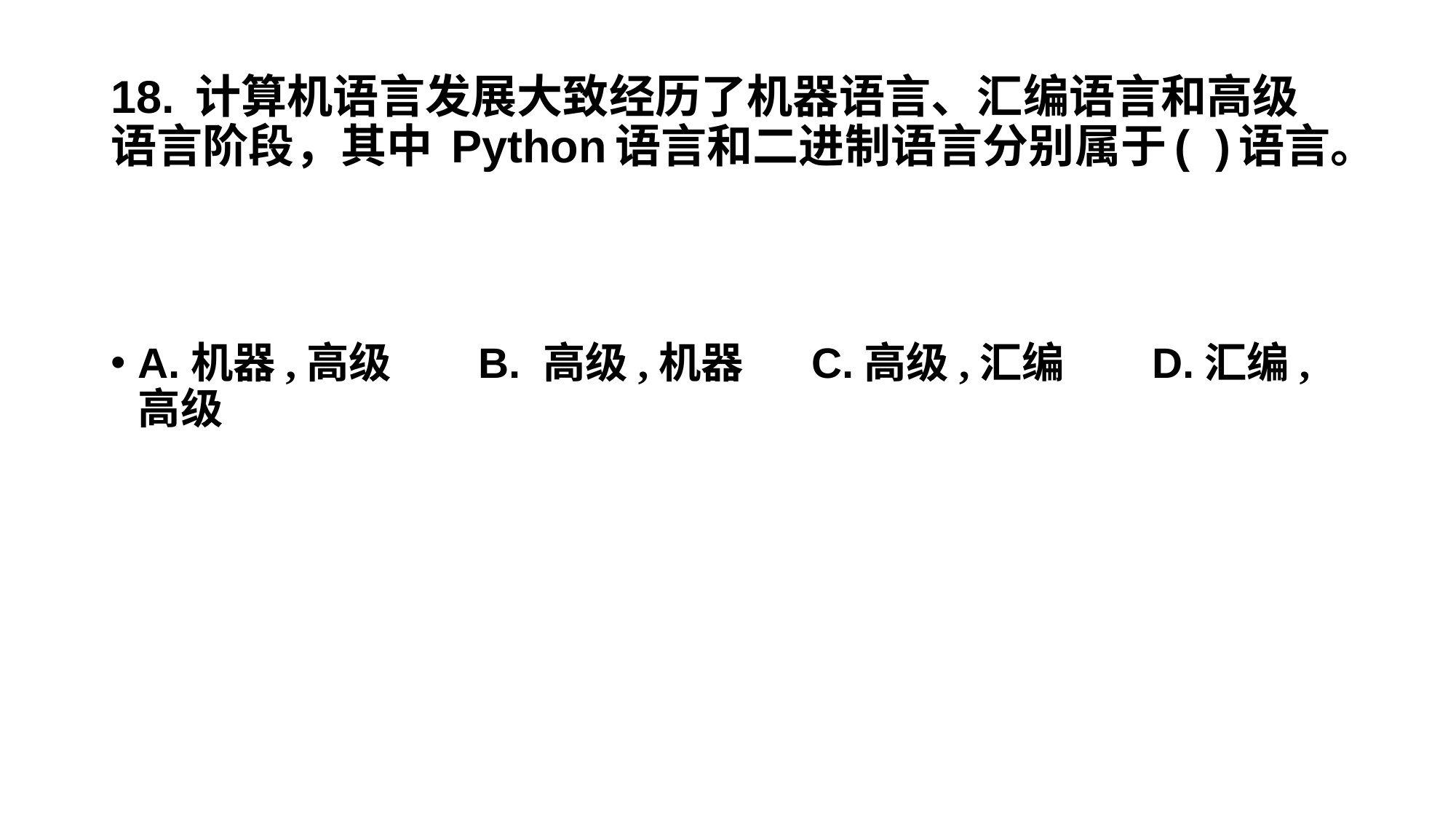

# 18. 计算机语言发展大致经历了机器语言、汇编语言和高级语言阶段，其中 Python语言和二进制语言分别属于(  )语言。
A.机器,高级        B. 高级,机器      C.高级,汇编        D.汇编,高级